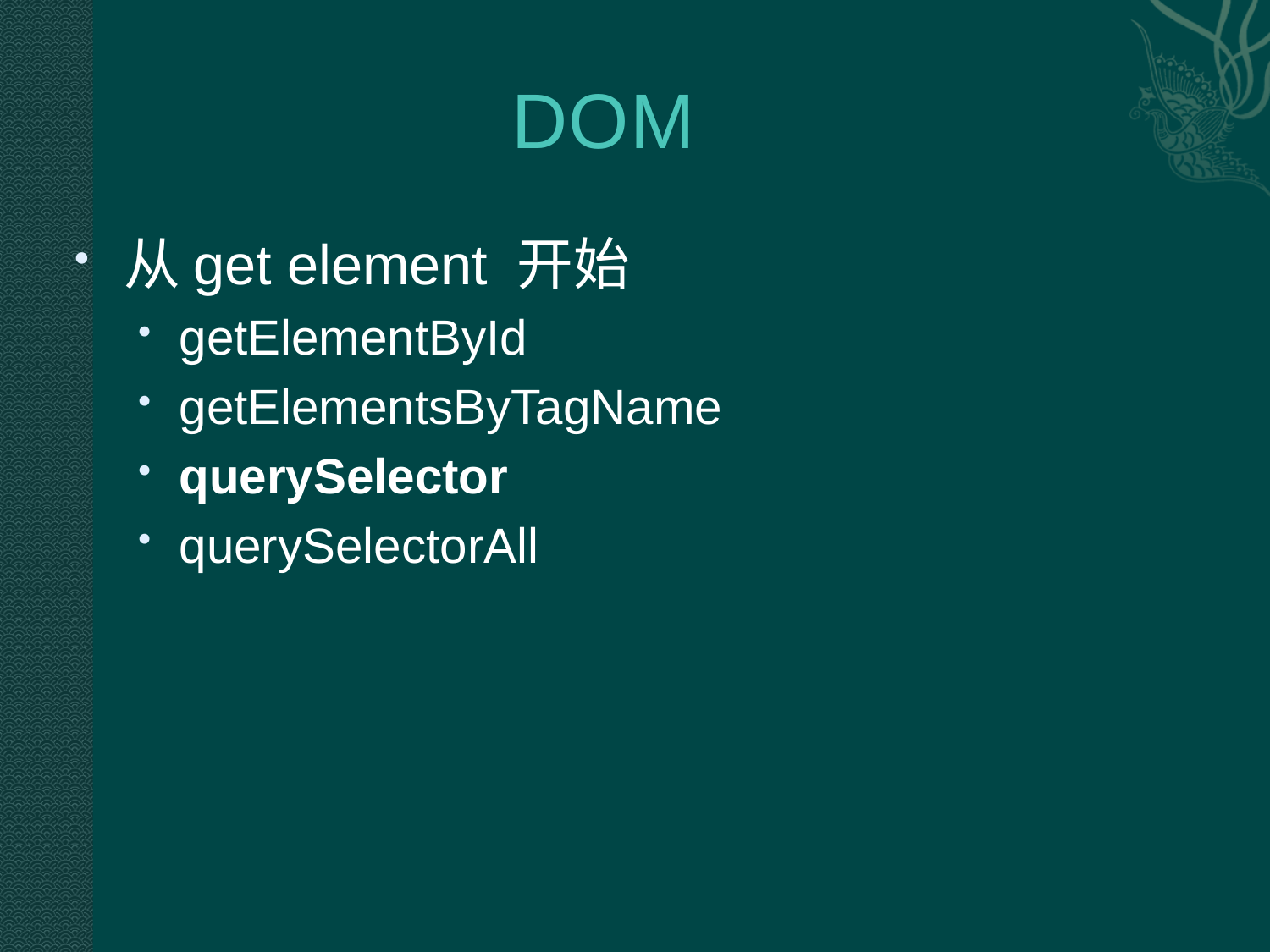

# DOM
从get element 开始
getElementById
getElementsByTagName
querySelector
querySelectorAll